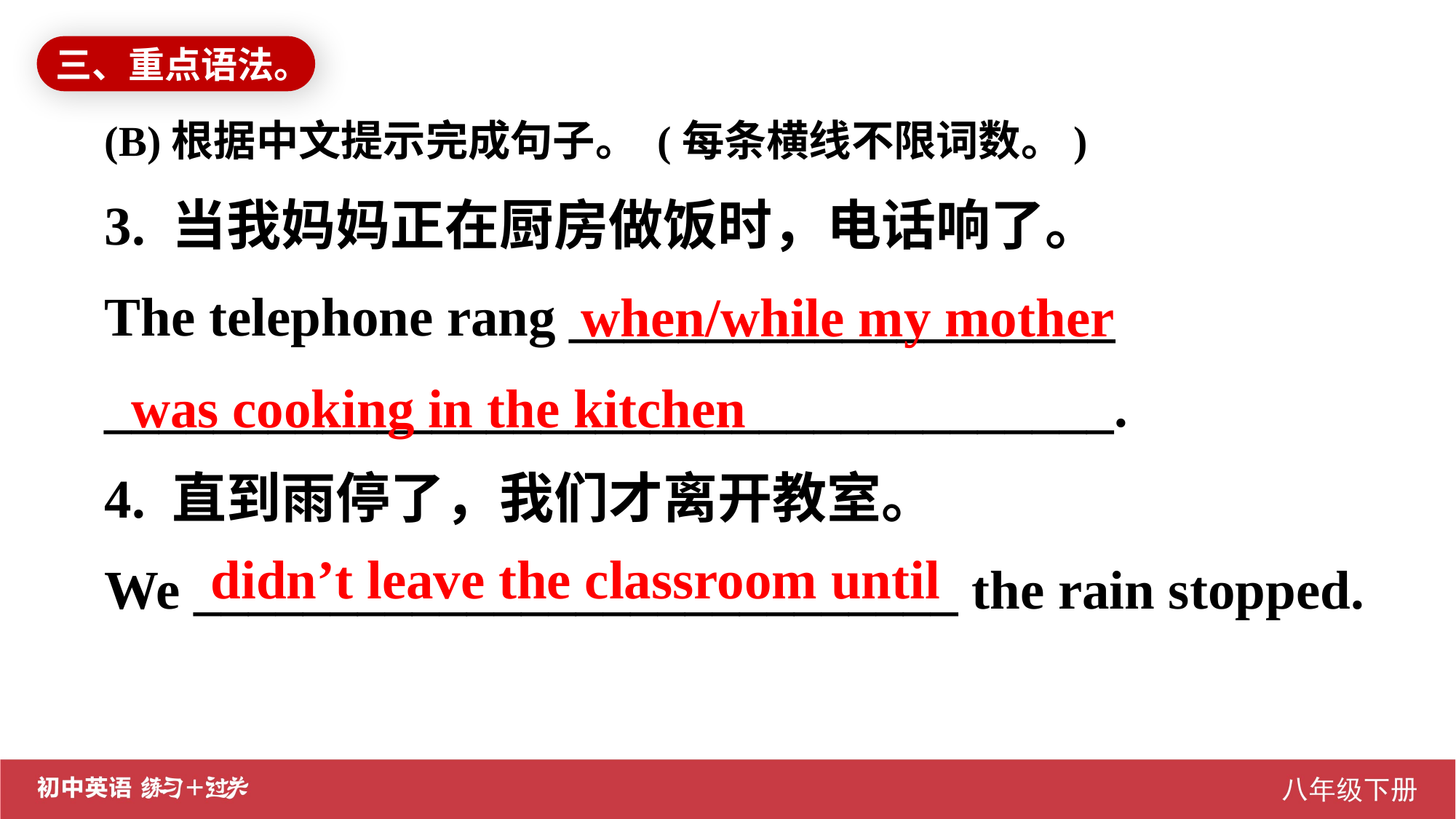

三、重点语法。
(B)根据中文提示完成句子。 (每条横线不限词数。)
3. 当我妈妈正在厨房做饭时，电话响了。
The telephone rang ____________________
_____________________________________.
4. 直到雨停了，我们才离开教室。
We ____________________________ the rain stopped.

                                 when/while my mother
was cooking in the kitchen
       didn’t leave the classroom until